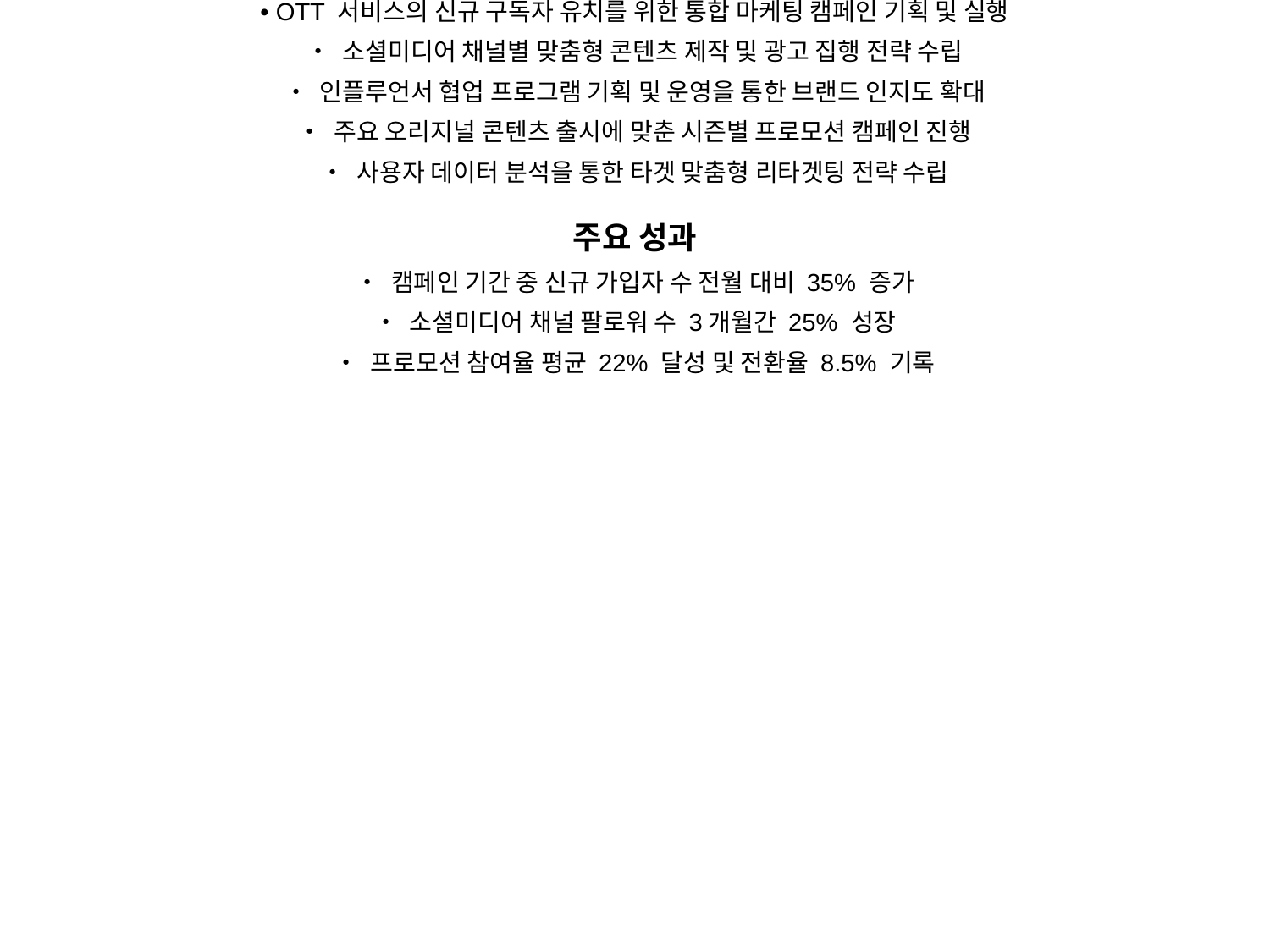

# 그로스폴리오 캠페인
프로젝트 상세
• OTT 서비스의 신규 구독자 유치를 위한 통합 마케팅 캠페인 기획 및 실행
• 소셜미디어 채널별 맞춤형 콘텐츠 제작 및 광고 집행 전략 수립
• 인플루언서 협업 프로그램 기획 및 운영을 통한 브랜드 인지도 확대
• 주요 오리지널 콘텐츠 출시에 맞춘 시즌별 프로모션 캠페인 진행
• 사용자 데이터 분석을 통한 타겟 맞춤형 리타겟팅 전략 수립
주요 성과
• 캠페인 기간 중 신규 가입자 수 전월 대비 35% 증가
• 소셜미디어 채널 팔로워 수 3개월간 25% 성장
• 프로모션 참여율 평균 22% 달성 및 전환율 8.5% 기록